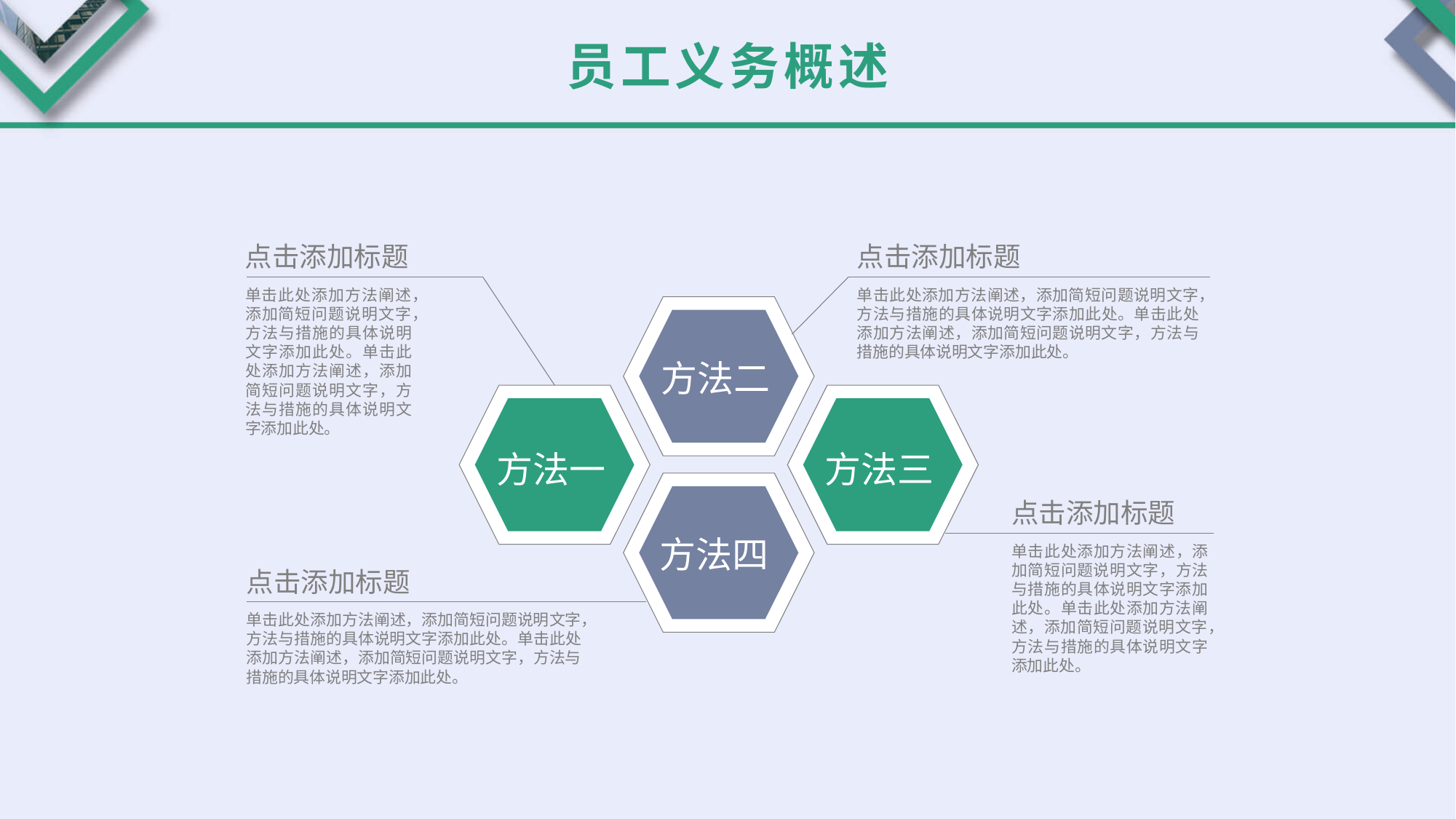

员工义务概述
点击添加标题
点击添加标题
单击此处添加方法阐述，添加简短问题说明文字，方法与措施的具体说明文字添加此处。单击此处添加方法阐述，添加简短问题说明文字，方法与措施的具体说明文字添加此处。
单击此处添加方法阐述，添加简短问题说明文字，方法与措施的具体说明文字添加此处。单击此处添加方法阐述，添加简短问题说明文字，方法与措施的具体说明文字添加此处。

方法二

方法一

方法三

方法四
点击添加标题
单击此处添加方法阐述，添加简短问题说明文字，方法与措施的具体说明文字添加此处。单击此处添加方法阐述，添加简短问题说明文字，方法与措施的具体说明文字添加此处。
点击添加标题
单击此处添加方法阐述，添加简短问题说明文字，方法与措施的具体说明文字添加此处。单击此处添加方法阐述，添加简短问题说明文字，方法与措施的具体说明文字添加此处。